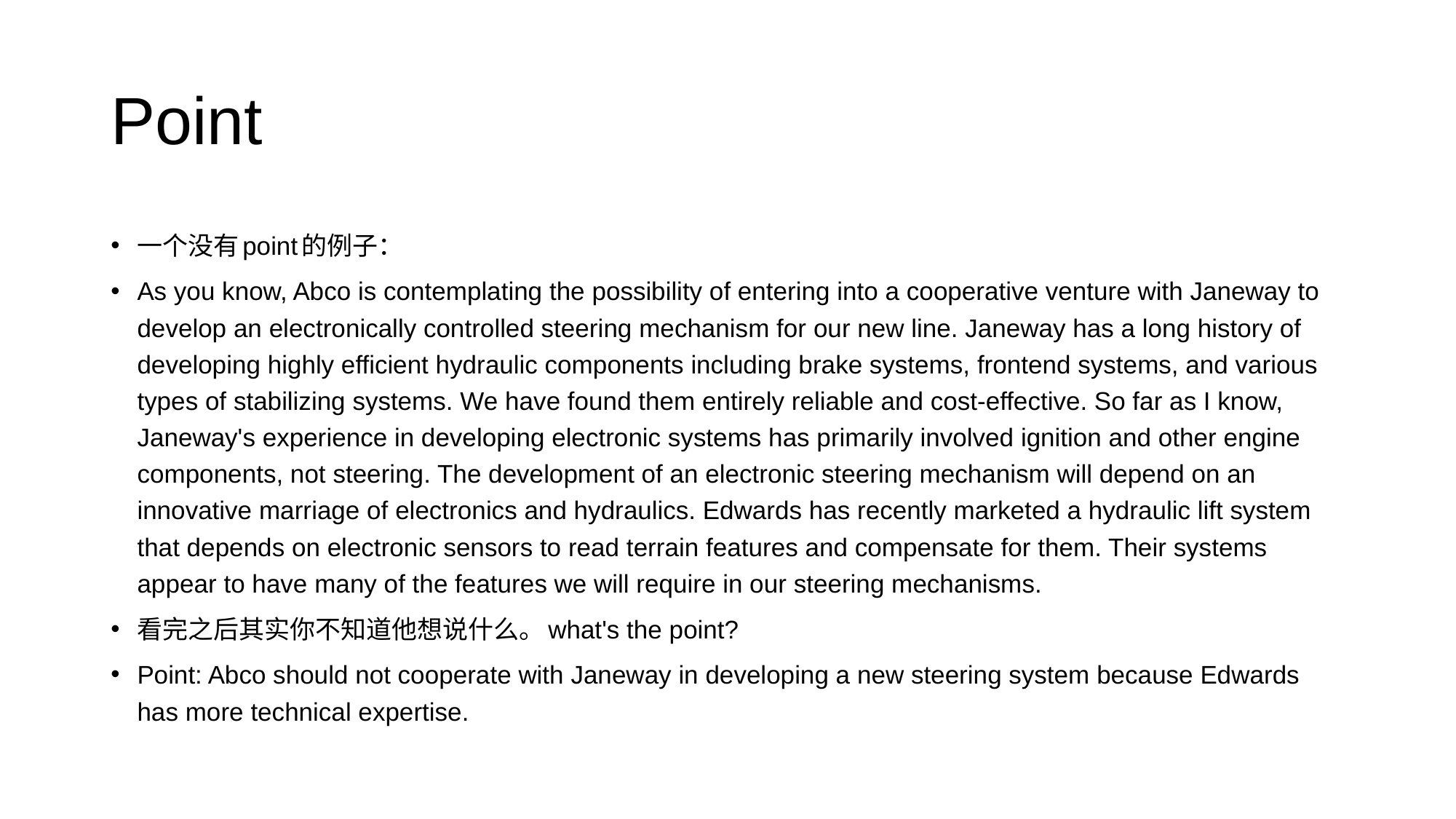

# Point
一个没有point的例子：
As you know, Abco is contemplating the possibility of entering into a cooperative venture with Janeway to develop an electronically controlled steering mechanism for our new line. Janeway has a long history of developing highly efficient hydraulic components including brake systems, frontend systems, and various types of stabilizing systems. We have found them entirely reliable and cost-effective. So far as I know, Janeway's experience in developing electronic systems has primarily involved ignition and other engine components, not steering. The development of an electronic steering mechanism will depend on an innovative marriage of electronics and hydraulics. Edwards has recently marketed a hydraulic lift system that depends on electronic sensors to read terrain features and compensate for them. Their systems appear to have many of the features we will require in our steering mechanisms.
看完之后其实你不知道他想说什么。what's the point?
Point: Abco should not cooperate with Janeway in developing a new steering system because Edwards has more technical expertise.